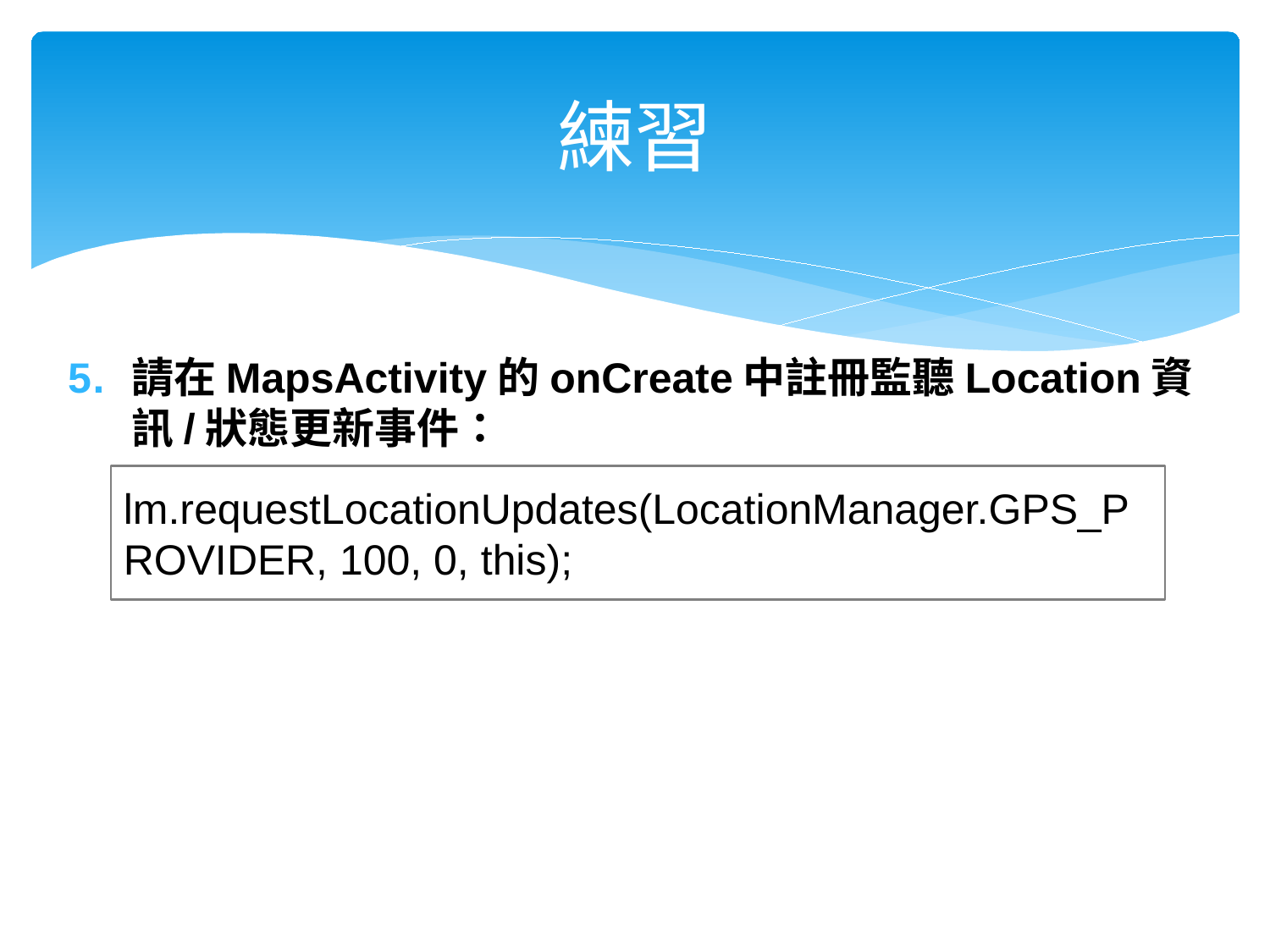

# 練習
請在MapsActivity的onCreate中註冊監聽Location資訊/狀態更新事件：

lm.requestLocationUpdates(LocationManager.GPS_PROVIDER, 100, 0, this);